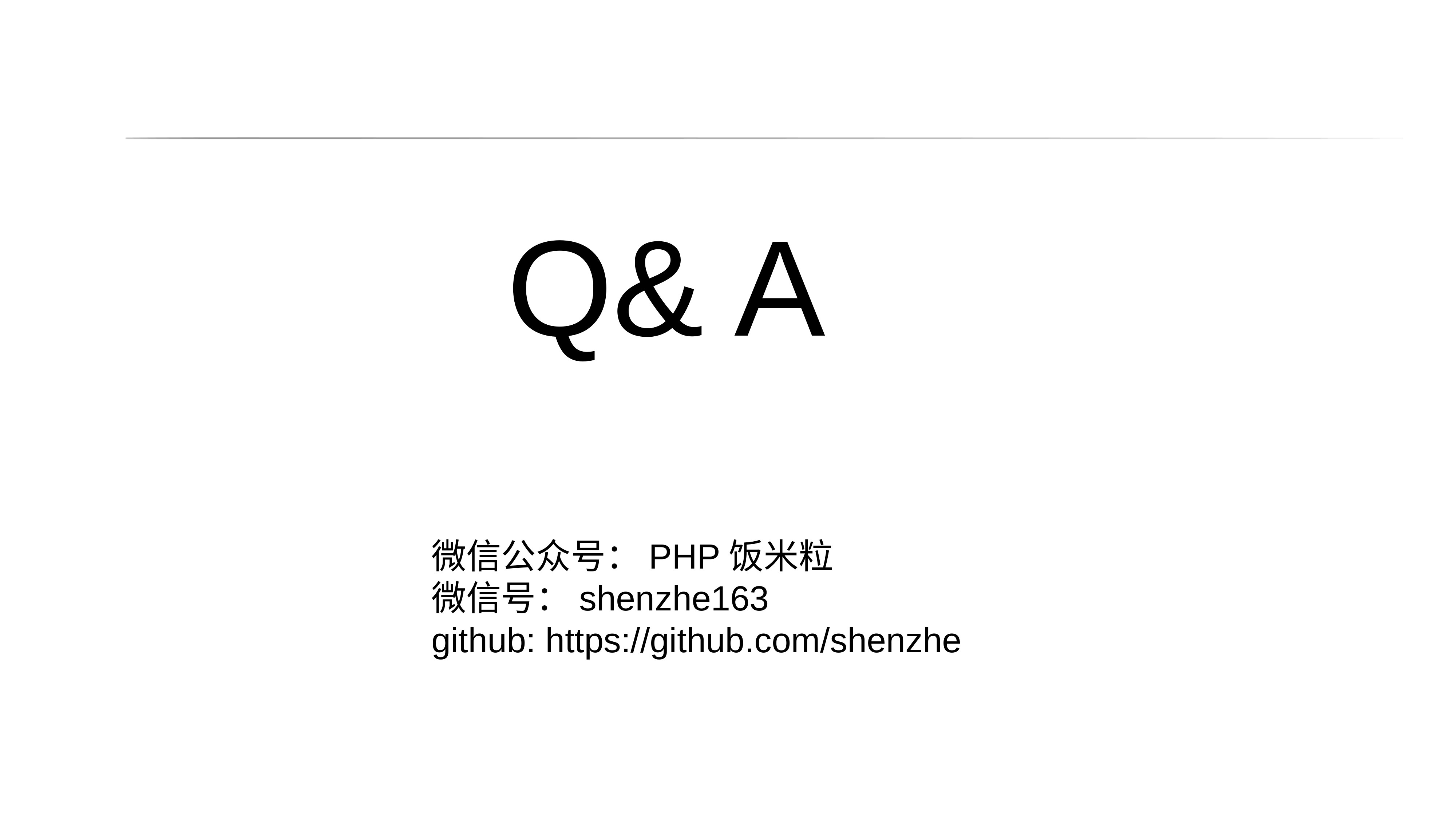

#

Q& A

微信公众号：PHP饭米粒
微信号：shenzhe163
github: https://github.com/shenzhe